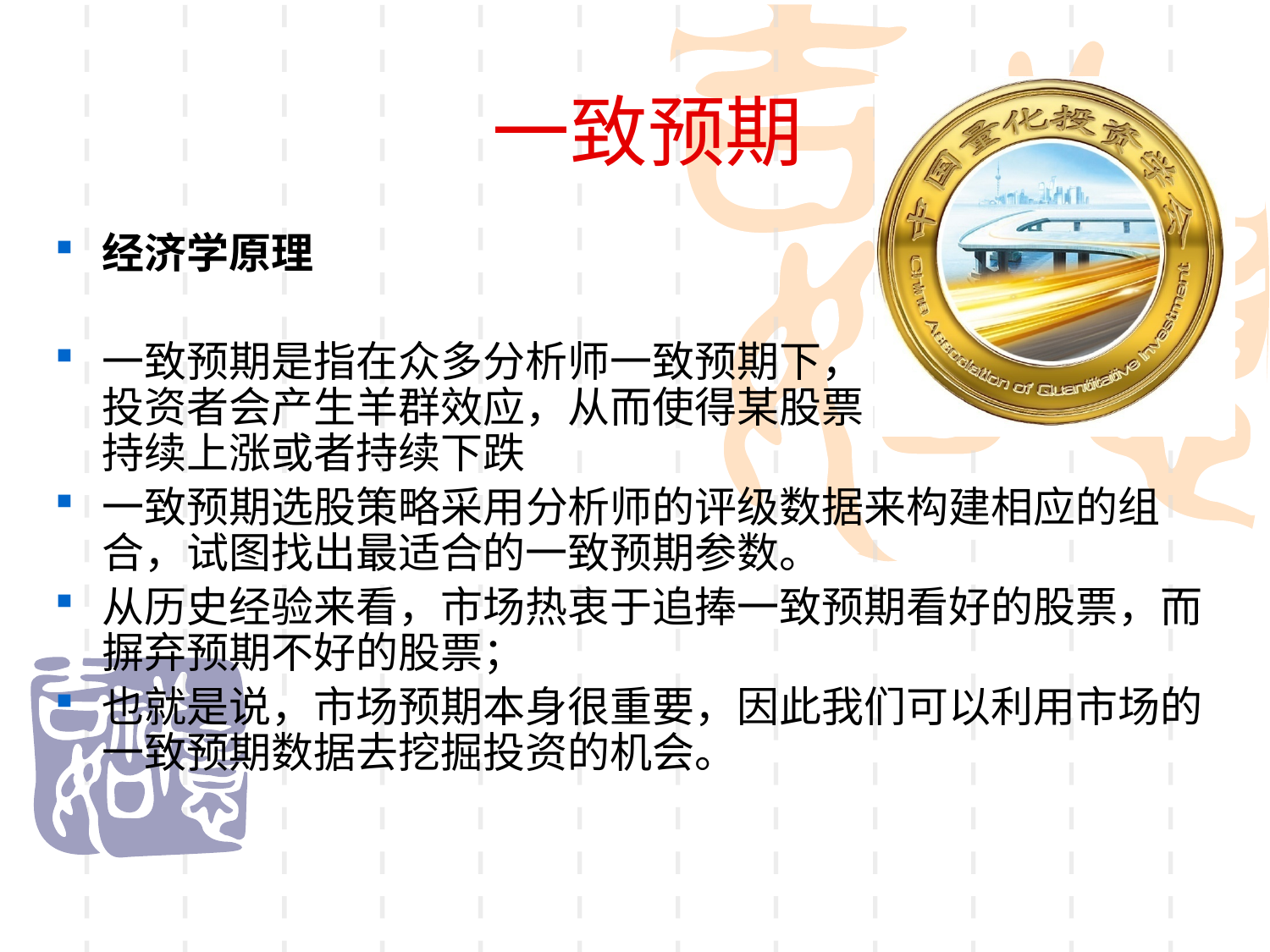

一致预期
经济学原理

一致预期是指在众多分析师一致预期下，
投资者会产生羊群效应，从而使得某股票
持续上涨或者持续下跌
一致预期选股策略采用分析师的评级数据来构建相应的组合，试图找出最适合的一致预期参数。
从历史经验来看，市场热衷于追捧一致预期看好的股票，而摒弃预期不好的股票；
也就是说，市场预期本身很重要，因此我们可以利用市场的一致预期数据去挖掘投资的机会。